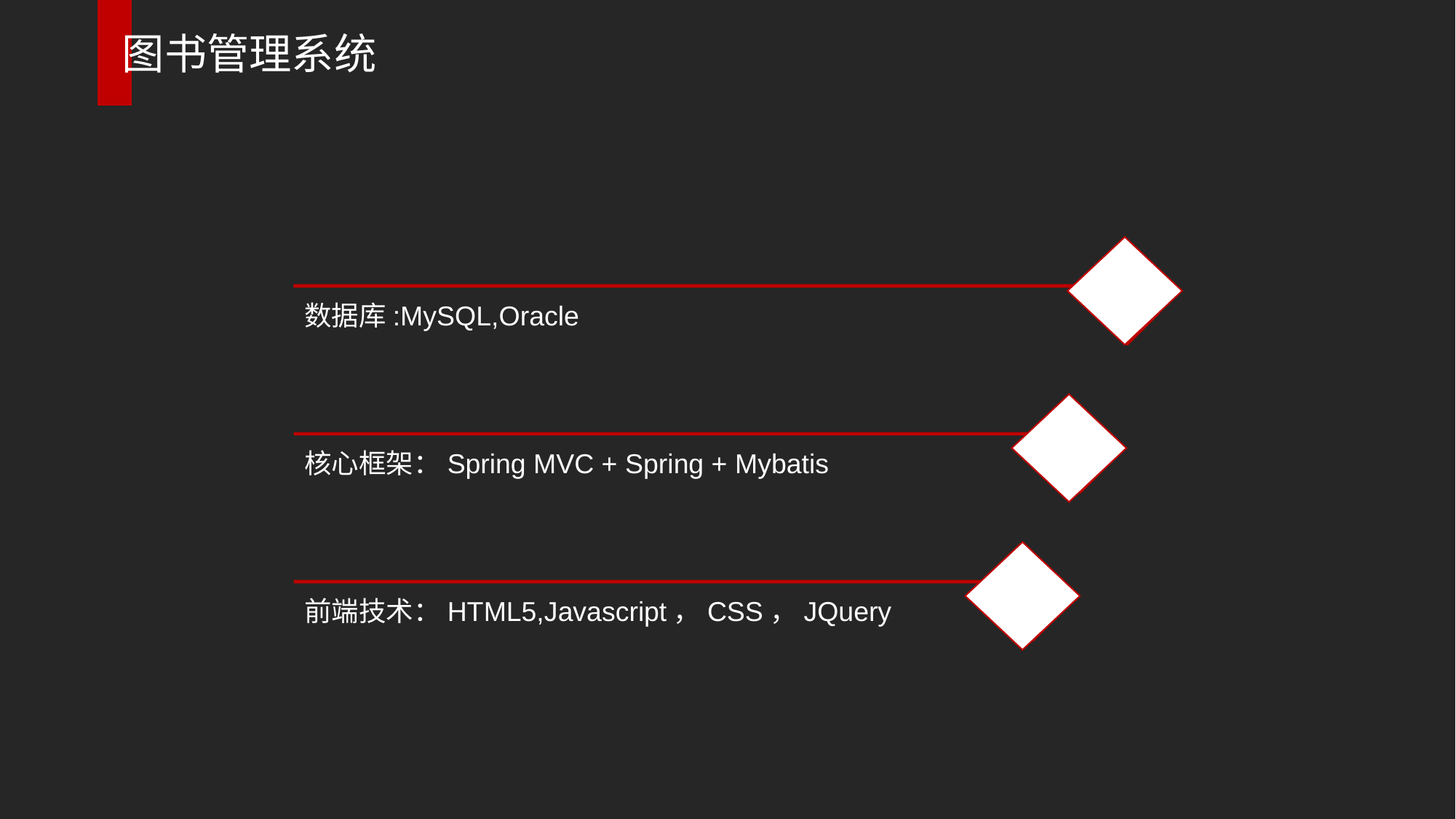

图书管理系统

数据库:MySQL,Oracle

核心框架：Spring MVC + Spring + Mybatis

前端技术：HTML5,Javascript，CSS，JQuery